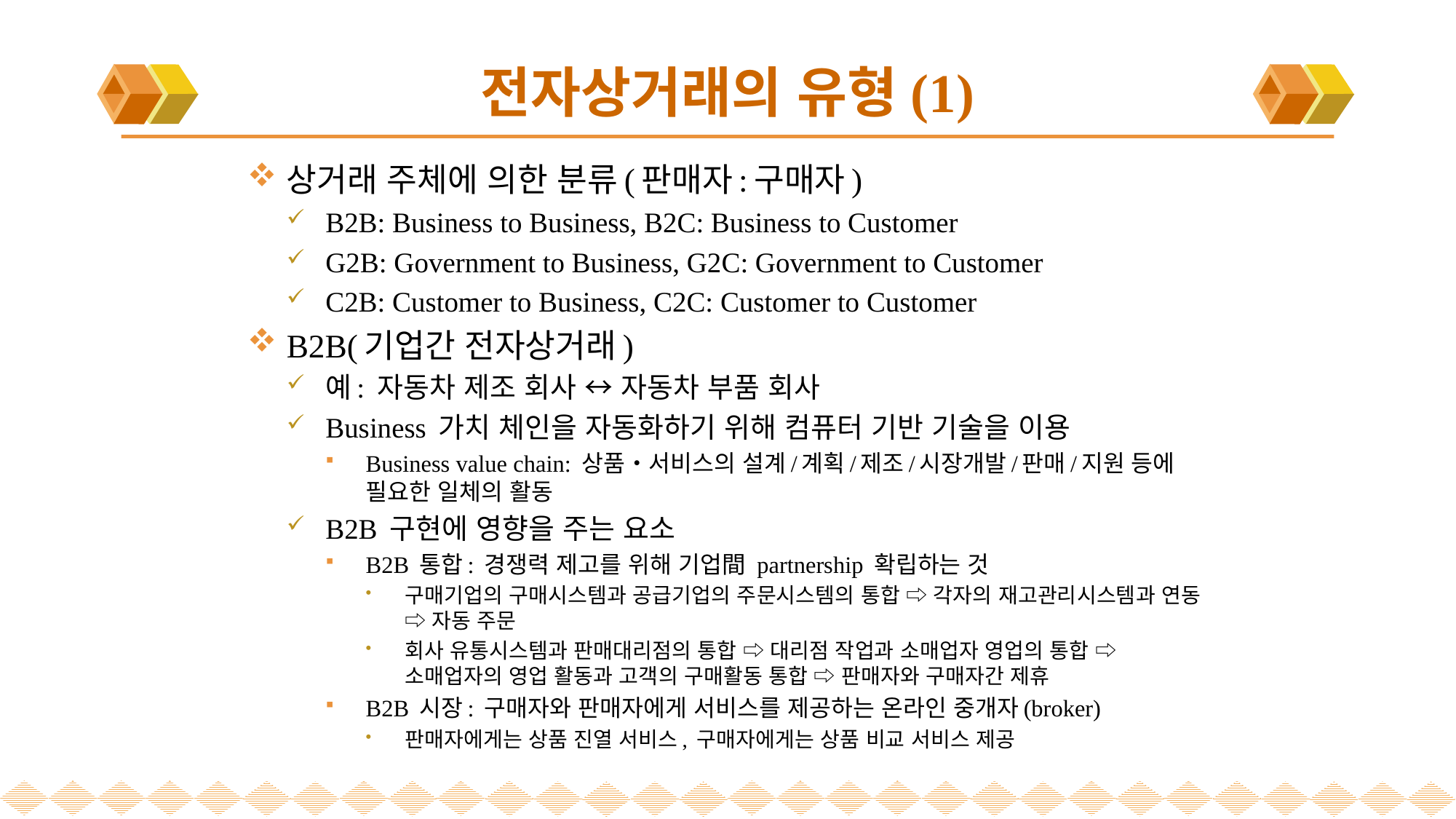

# 전자상거래의 유형(1)
상거래 주체에 의한 분류(판매자:구매자)
B2B: Business to Business, B2C: Business to Customer
G2B: Government to Business, G2C: Government to Customer
C2B: Customer to Business, C2C: Customer to Customer
B2B(기업간 전자상거래)
예: 자동차 제조 회사 ↔ 자동차 부품 회사
Business 가치 체인을 자동화하기 위해 컴퓨터 기반 기술을 이용
Business value chain: 상품‧서비스의 설계/계획/제조/시장개발/판매/지원 등에 필요한 일체의 활동
B2B 구현에 영향을 주는 요소
B2B 통합: 경쟁력 제고를 위해 기업間 partnership 확립하는 것
구매기업의 구매시스템과 공급기업의 주문시스템의 통합 ⇨ 각자의 재고관리시스템과 연동 ⇨ 자동 주문
회사 유통시스템과 판매대리점의 통합 ⇨ 대리점 작업과 소매업자 영업의 통합 ⇨ 소매업자의 영업 활동과 고객의 구매활동 통합 ⇨ 판매자와 구매자간 제휴
B2B 시장: 구매자와 판매자에게 서비스를 제공하는 온라인 중개자(broker)
판매자에게는 상품 진열 서비스, 구매자에게는 상품 비교 서비스 제공